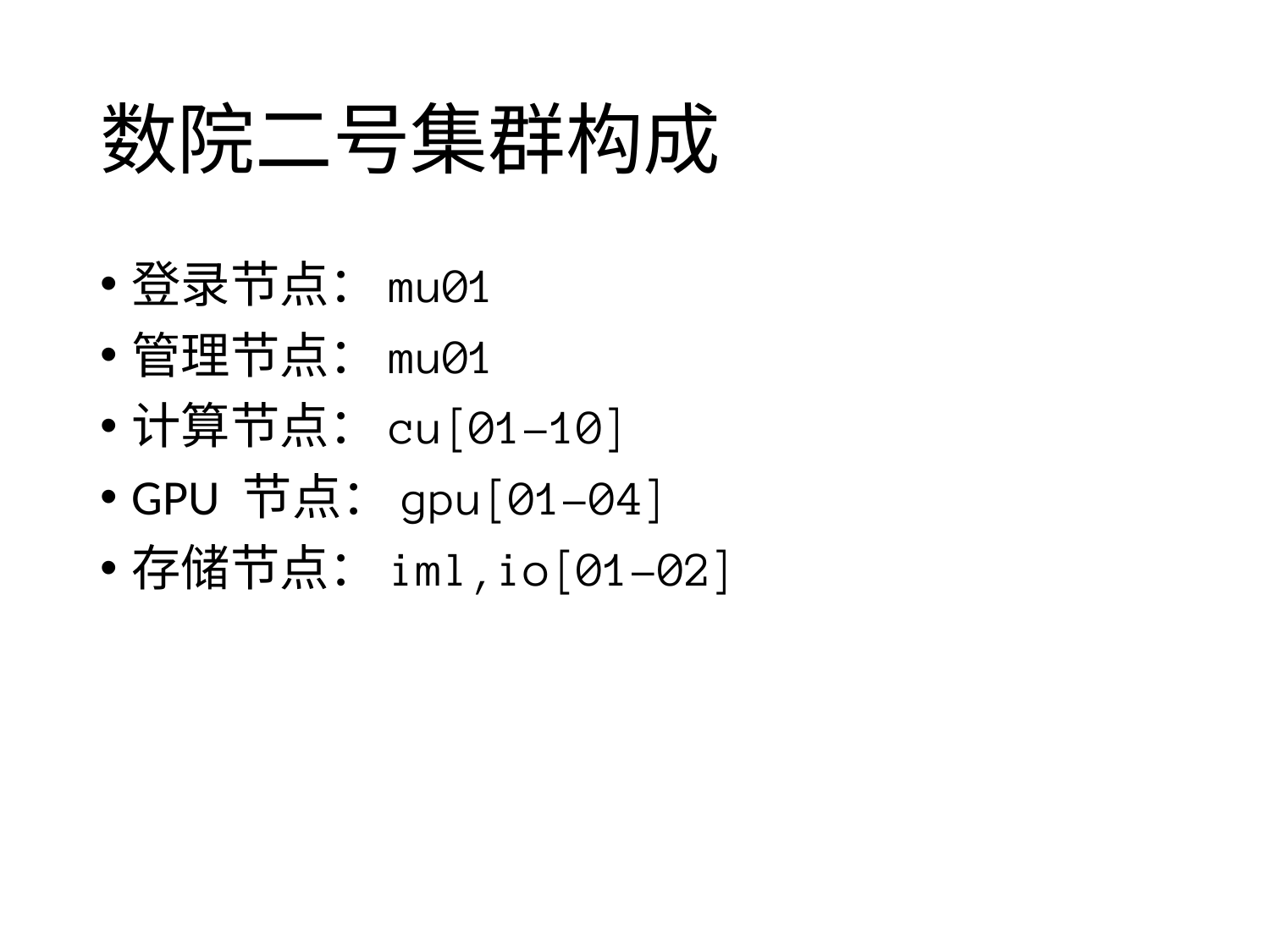

# 数院二号集群构成
登录节点：mu01
管理节点：mu01
计算节点：cu[01-10]
GPU 节点：gpu[01-04]
存储节点：iml,io[01-02]